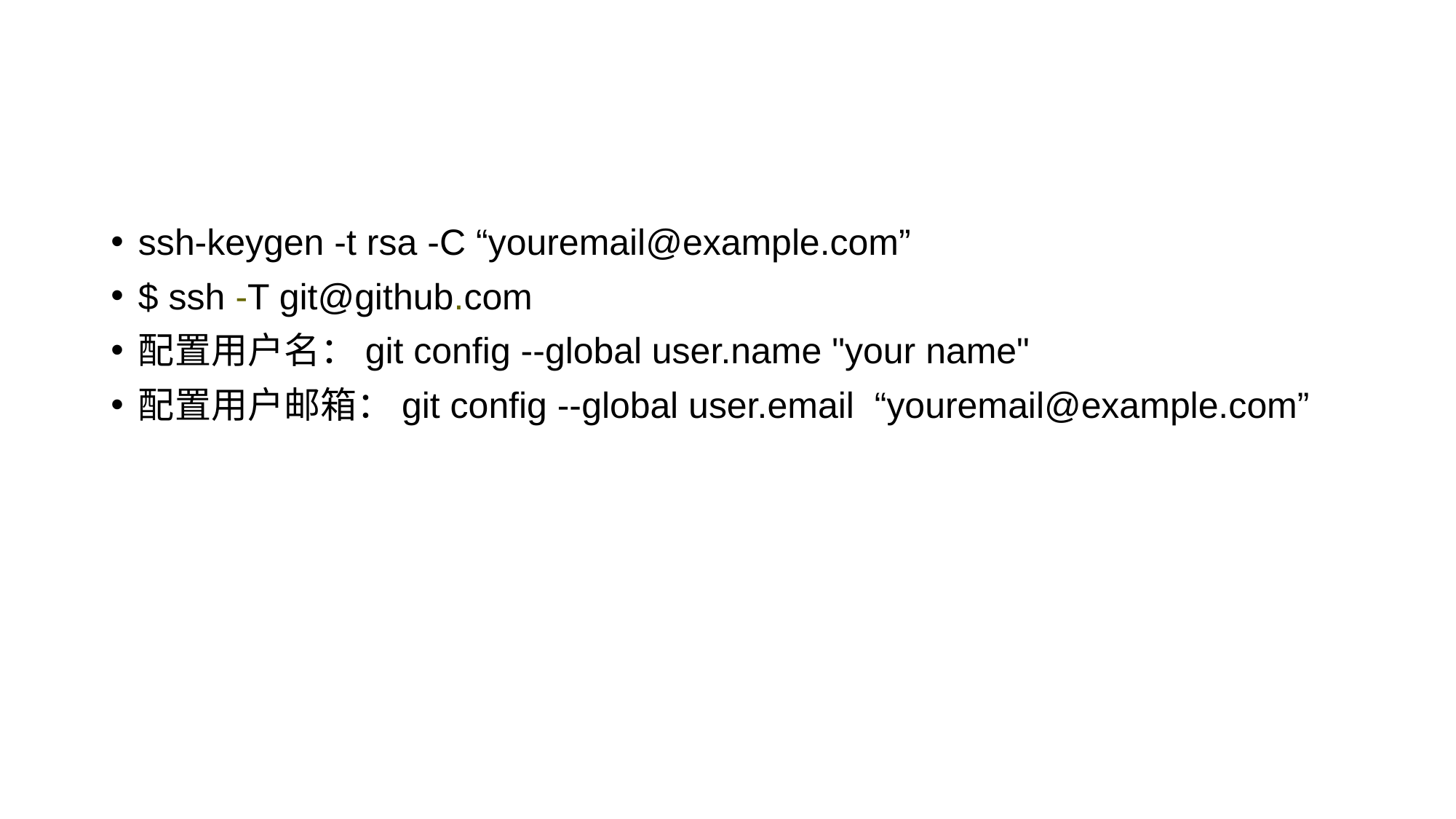

#
ssh-keygen -t rsa -C “youremail@example.com”
$ ssh -T git@github.com
配置用户名：git config --global user.name "your name"
配置用户邮箱：git config --global user.email  “youremail@example.com”